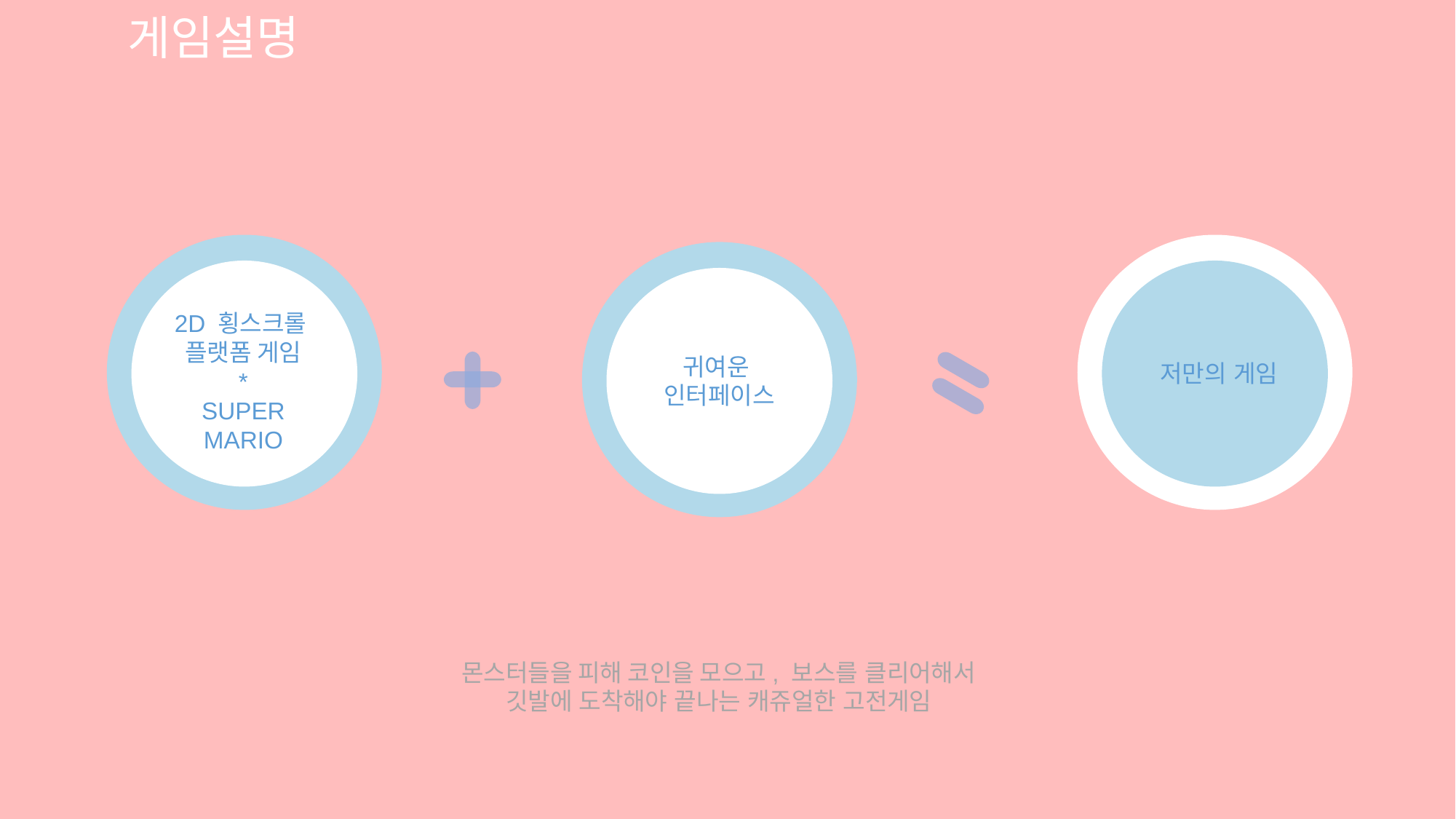

게임설명

2D 횡스크롤
플랫폼 게임
*
SUPER
MARIO
귀여운
인터페이스
저만의 게임

몬스터들을 피해 코인을 모으고, 보스를 클리어해서 깃발에 도착해야 끝나는 캐쥬얼한 고전게임